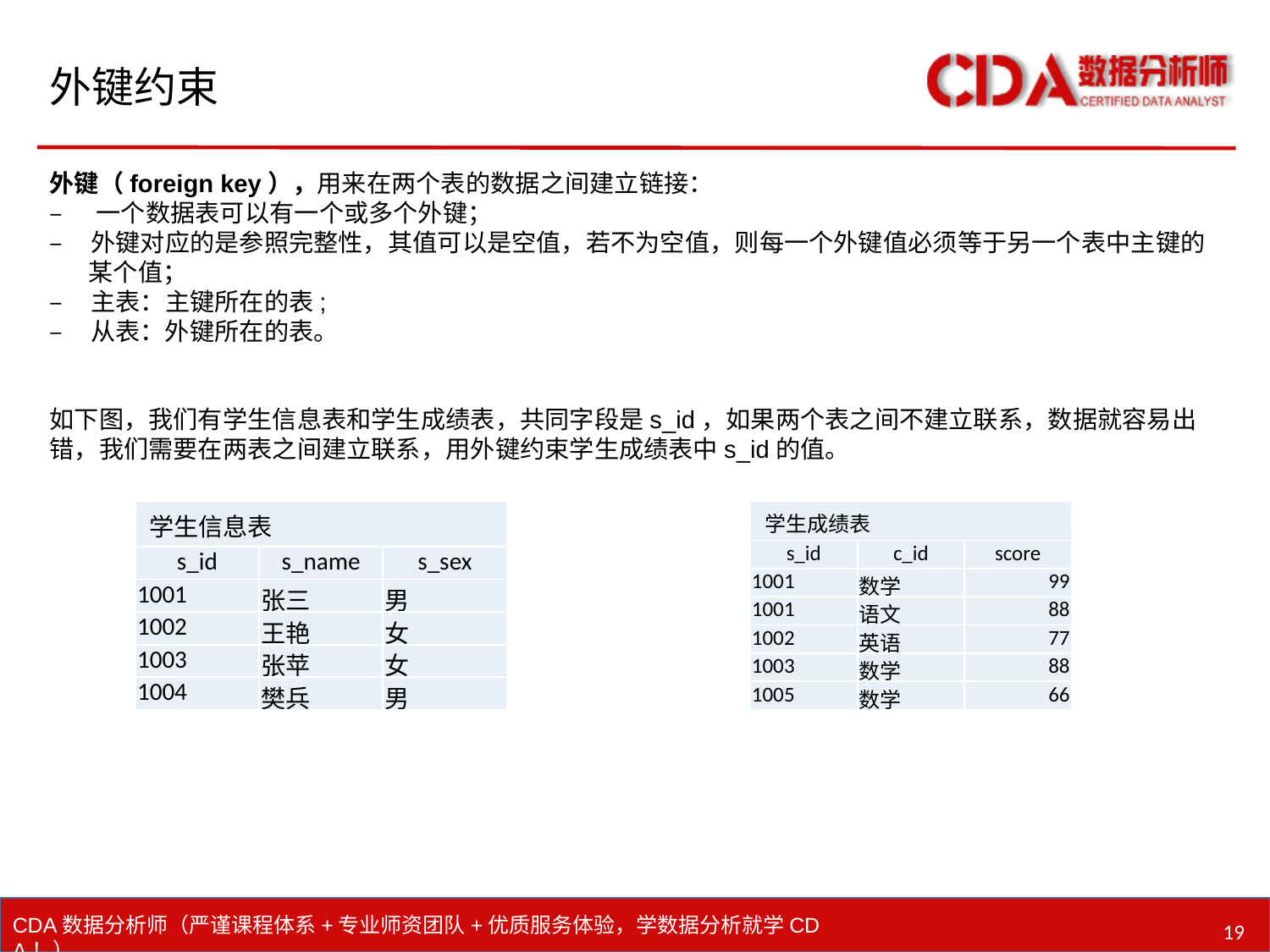

# 外键约束
外键（foreign key），用来在两个表的数据之间建立链接：
–     一个数据表可以有一个或多个外键；
–    外键对应的是参照完整性，其值可以是空值，若不为空值，则每一个外键值必须等于另一个表中主键的
      某个值；
–    主表：主键所在的表;
–    从表：外键所在的表。

如下图，我们有学生信息表和学生成绩表，共同字段是s_id，如果两个表之间不建立联系，数据就容易出错，我们需要在两表之间建立联系，用外键约束学生成绩表中s_id的值。

| 学生成绩表 |  |  |
| --- | --- | --- |
| s\_id | c\_id | score |
| 1001 | 数学 | 99 |
| 1001 | 语文 | 88 |
| 1002 | 英语 | 77 |
| 1003 | 数学 | 88 |
| 1005 | 数学 | 66 |
| 学生信息表 |  |  |
| --- | --- | --- |
| s\_id | s\_name | s\_sex |
| 1001 | 张三 | 男 |
| 1002 | 王艳 | 女 |
| 1003 | 张苹 | 女 |
| 1004 | 樊兵 | 男 |
19